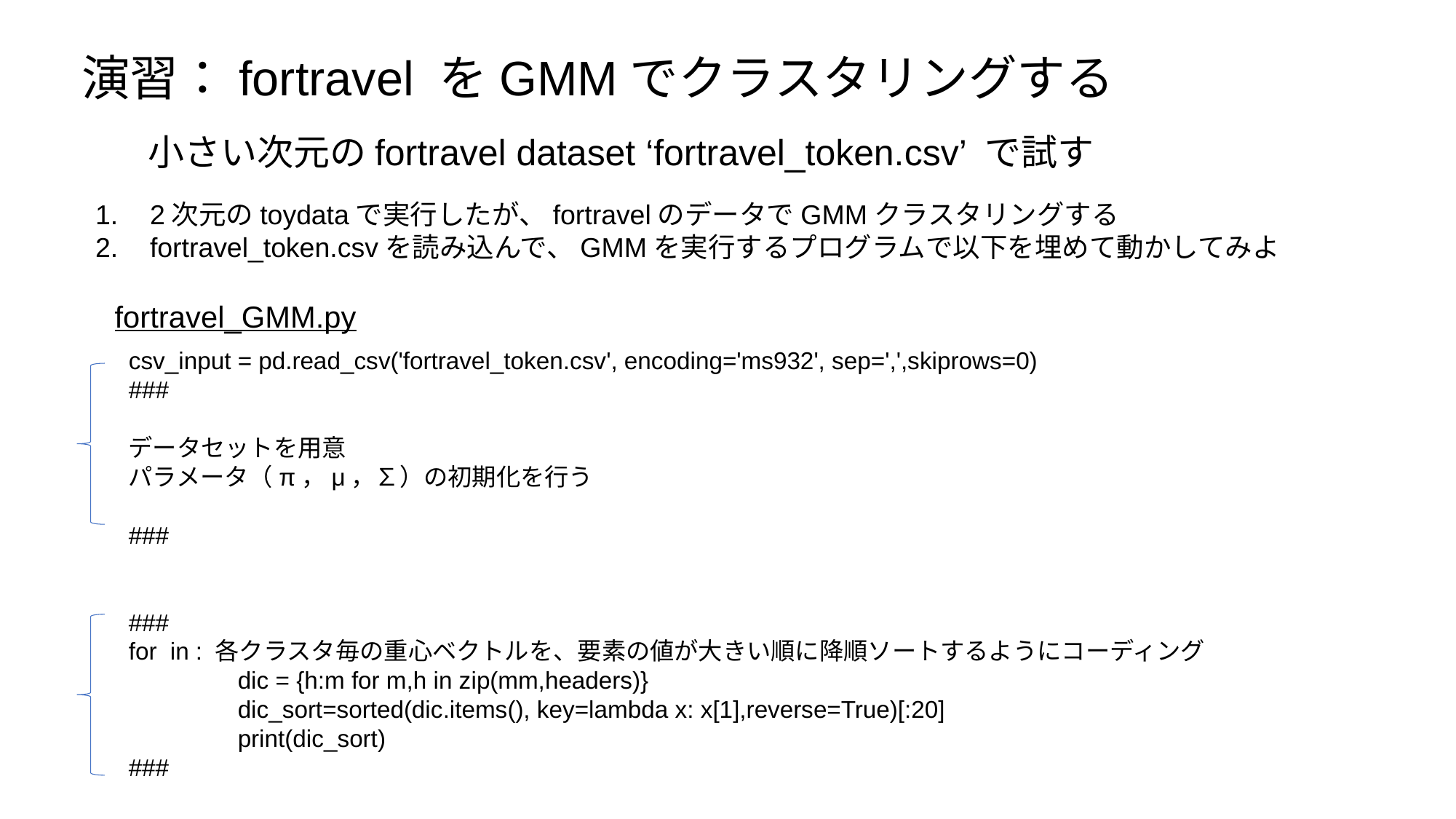

演習：fortravel をGMMでクラスタリングする
小さい次元のfortravel dataset ‘fortravel_token.csv’ で試す
2次元のtoydataで実行したが、fortravelのデータでGMMクラスタリングする
fortravel_token.csvを読み込んで、GMMを実行するプログラムで以下を埋めて動かしてみよ
fortravel_GMM.py
csv_input = pd.read_csv('fortravel_token.csv', encoding='ms932', sep=',',skiprows=0)
###

データセットを用意
パラメータ（π，μ，∑）の初期化を行う

###

###
for  in : 各クラスタ毎の重心ベクトルを、要素の値が大きい順に降順ソートするようにコーディング
	dic = {h:m for m,h in zip(mm,headers)}
	dic_sort=sorted(dic.items(), key=lambda x: x[1],reverse=True)[:20]
	print(dic_sort)
###